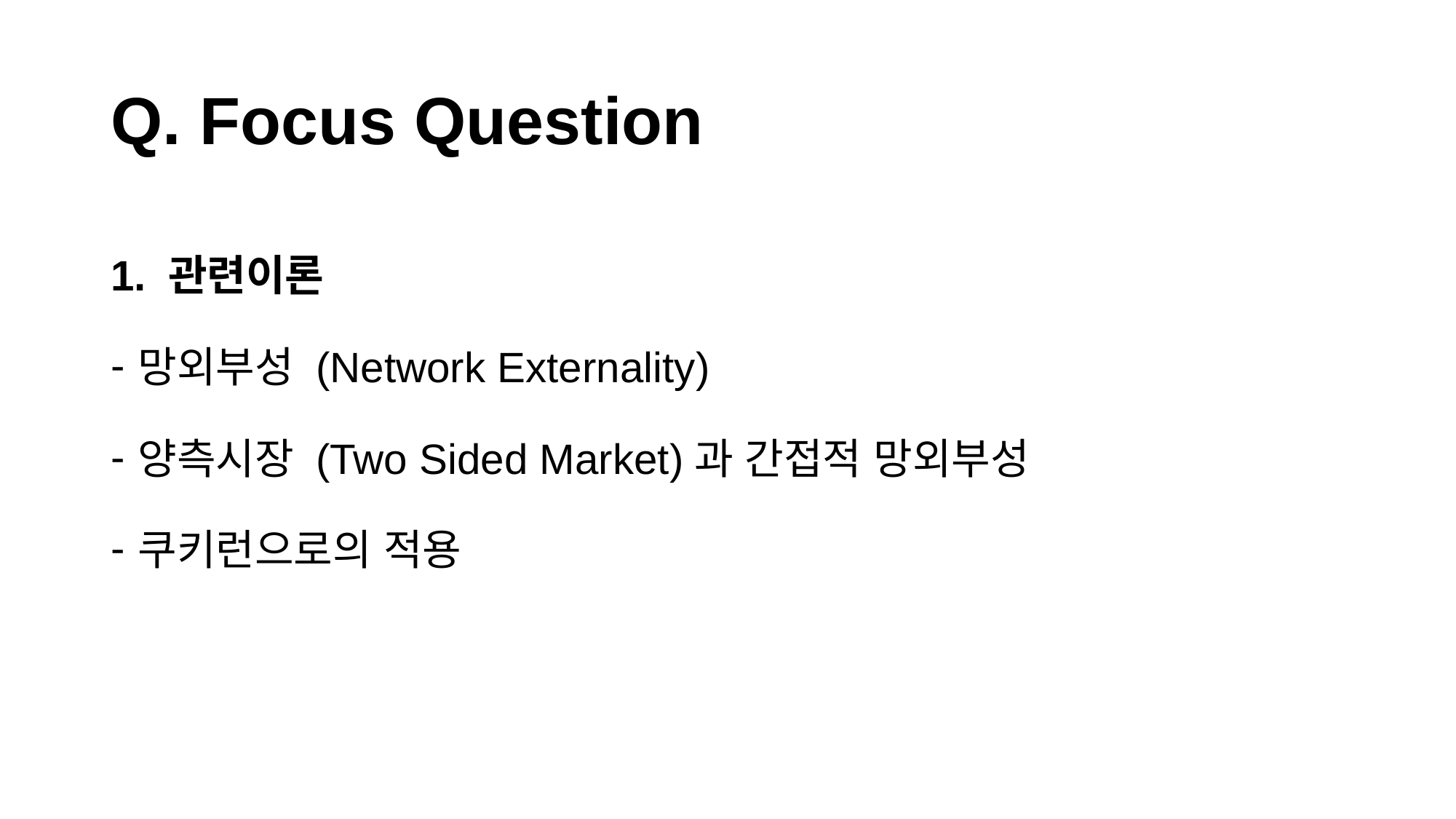

# Q. Focus Question
1. 관련이론
망외부성 (Network Externality)
양측시장 (Two Sided Market)과 간접적 망외부성
쿠키런으로의 적용